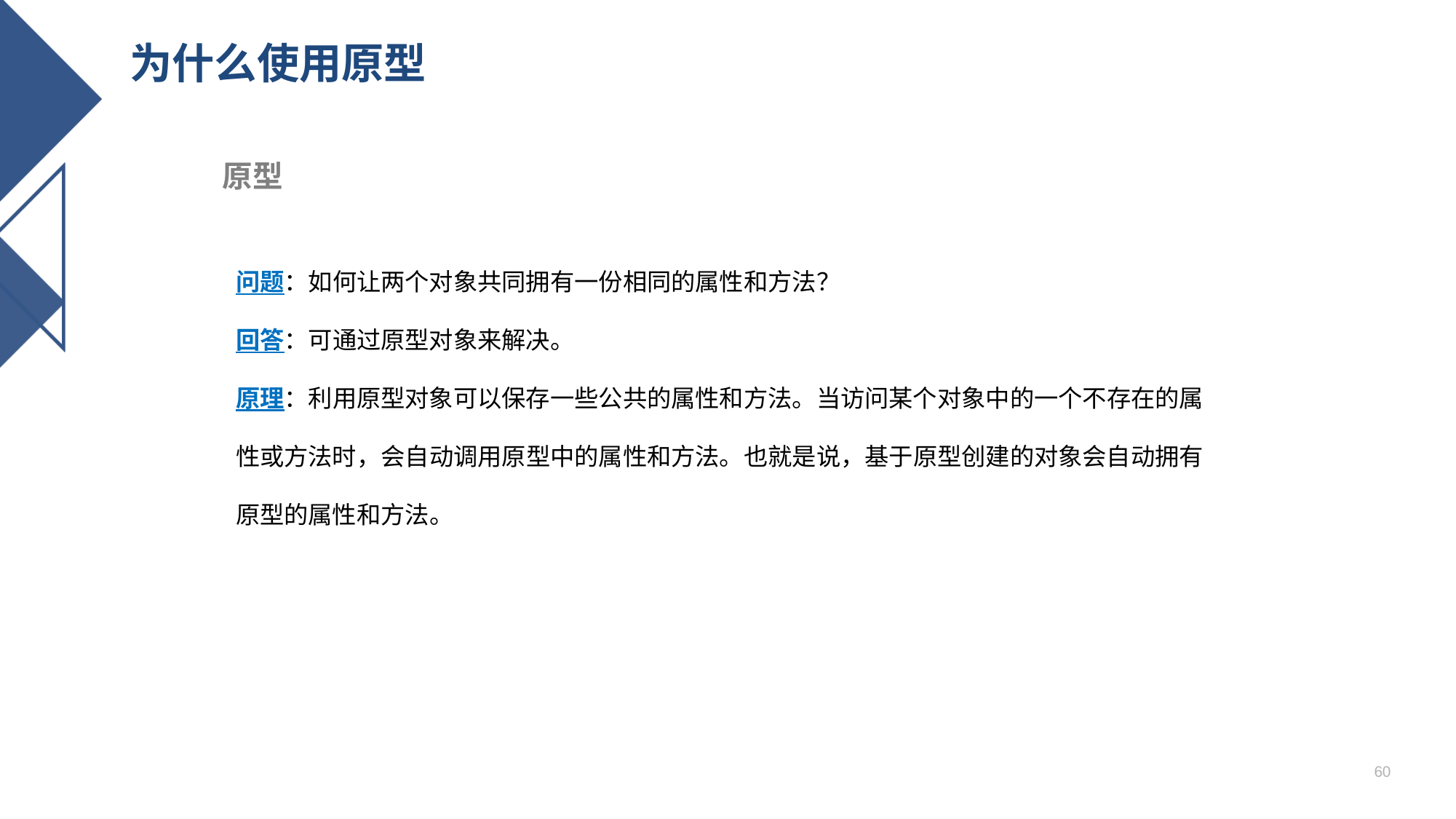

# 为什么使用原型
原型
问题：如何让两个对象共同拥有一份相同的属性和方法？
回答：可通过原型对象来解决。
原理：利用原型对象可以保存一些公共的属性和方法。当访问某个对象中的一个不存在的属性或方法时，会自动调用原型中的属性和方法。也就是说，基于原型创建的对象会自动拥有原型的属性和方法。
60